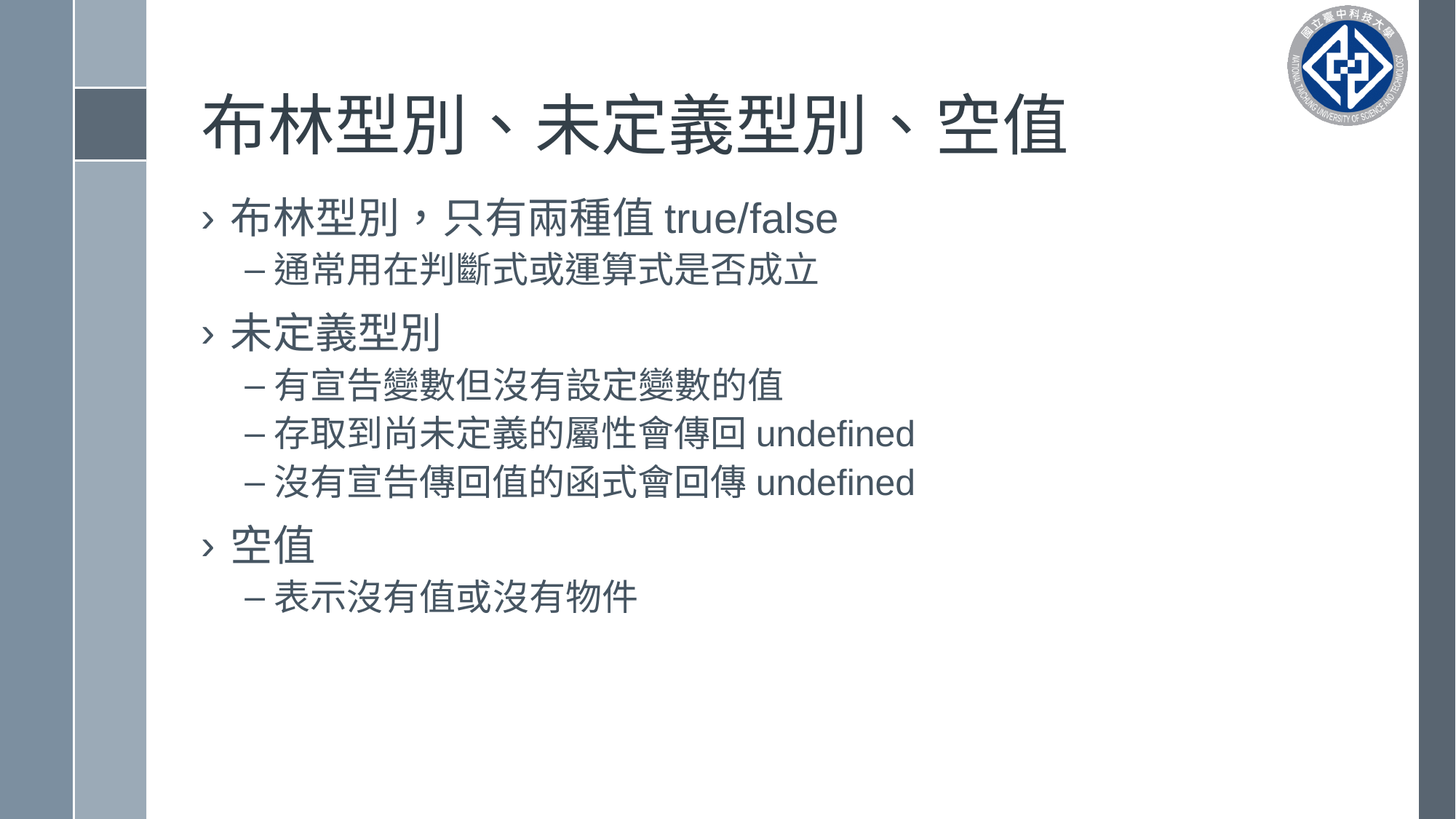

# 布林型別、未定義型別、空值
布林型別，只有兩種值true/false
通常用在判斷式或運算式是否成立
未定義型別
有宣告變數但沒有設定變數的值
存取到尚未定義的屬性會傳回undefined
沒有宣告傳回值的函式會回傳undefined
空值
表示沒有值或沒有物件